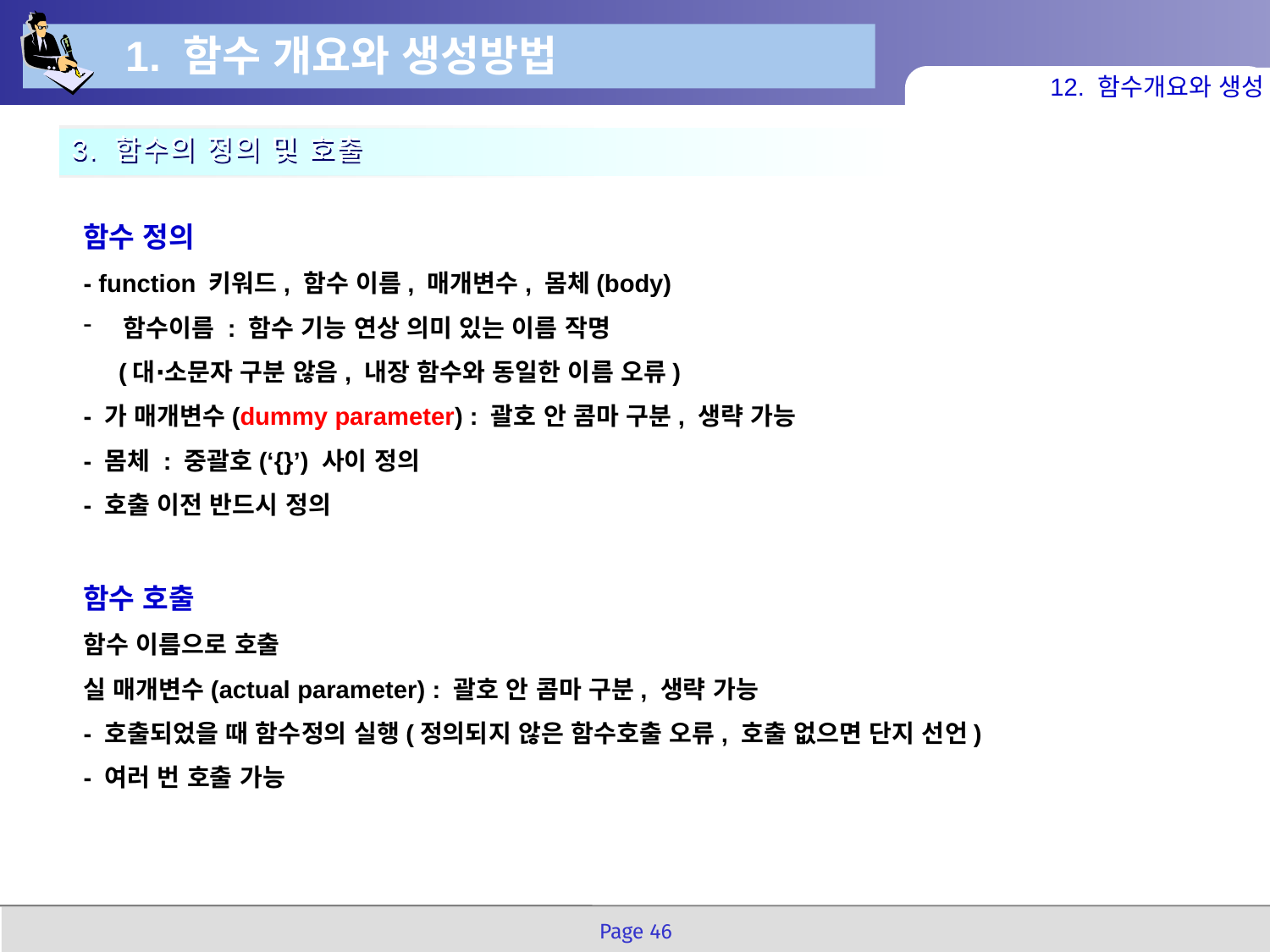

1. 함수 개요와 생성방법
12. 함수개요와 생성
3. 함수의 정의 및 호출

함수 정의
- function 키워드, 함수 이름, 매개변수, 몸체(body)
함수이름 : 함수 기능 연상 의미 있는 이름 작명
     (대⋅소문자 구분 않음, 내장 함수와 동일한 이름 오류)
- 가 매개변수(dummy parameter) : 괄호 안 콤마 구분, 생략 가능
- 몸체 : 중괄호(‘{}’) 사이 정의
- 호출 이전 반드시 정의

함수 호출
함수 이름으로 호출
실 매개변수(actual parameter) : 괄호 안 콤마 구분, 생략 가능
- 호출되었을 때 함수정의 실행(정의되지 않은 함수호출 오류, 호출 없으면 단지 선언)
- 여러 번 호출 가능
Page 46